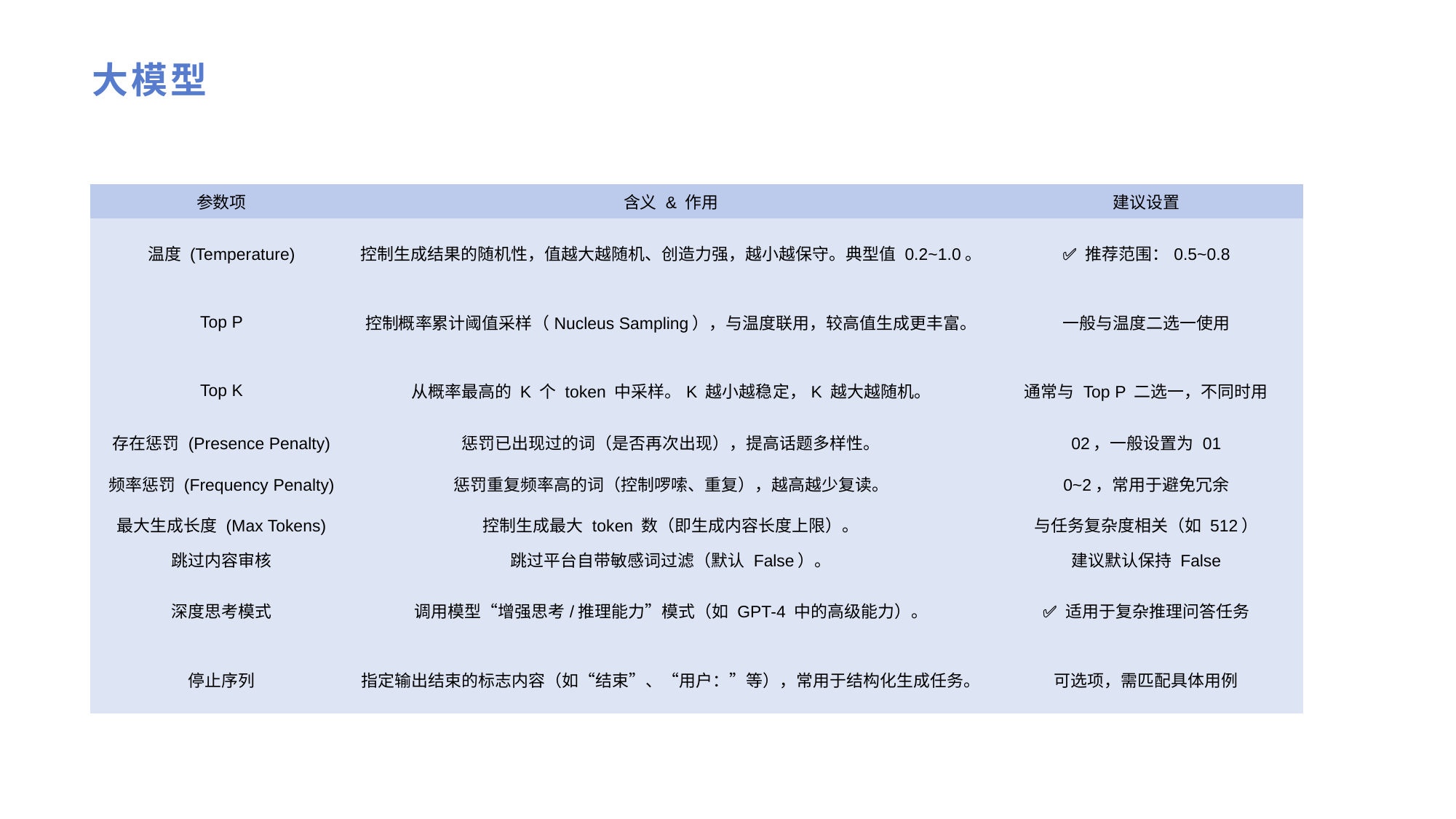

# 大模型
| 参数项 | 含义 & 作用 | 建议设置 |
| --- | --- | --- |
| 温度 (Temperature) | 控制生成结果的随机性，值越大越随机、创造力强，越小越保守。典型值 0.2~1.0。 | ✅ 推荐范围：0.5~0.8 |
| Top P | 控制概率累计阈值采样（Nucleus Sampling），与温度联用，较高值生成更丰富。 | 一般与温度二选一使用 |
| Top K | 从概率最高的 K 个 token 中采样。K 越小越稳定，K 越大越随机。 | 通常与 Top P 二选一，不同时用 |
| 存在惩罚 (Presence Penalty) | 惩罚已出现过的词（是否再次出现），提高话题多样性。 | 02，一般设置为 01 |
| 频率惩罚 (Frequency Penalty) | 惩罚重复频率高的词（控制啰嗦、重复），越高越少复读。 | 0~2，常用于避免冗余 |
| 最大生成长度 (Max Tokens) | 控制生成最大 token 数（即生成内容长度上限）。 | 与任务复杂度相关（如 512） |
| 跳过内容审核 | 跳过平台自带敏感词过滤（默认 False）。 | 建议默认保持 False |
| 深度思考模式 | 调用模型“增强思考/推理能力”模式（如 GPT-4 中的高级能力）。 | ✅ 适用于复杂推理问答任务 |
| 停止序列 | 指定输出结束的标志内容（如“结束”、“用户：”等），常用于结构化生成任务。 | 可选项，需匹配具体用例 |